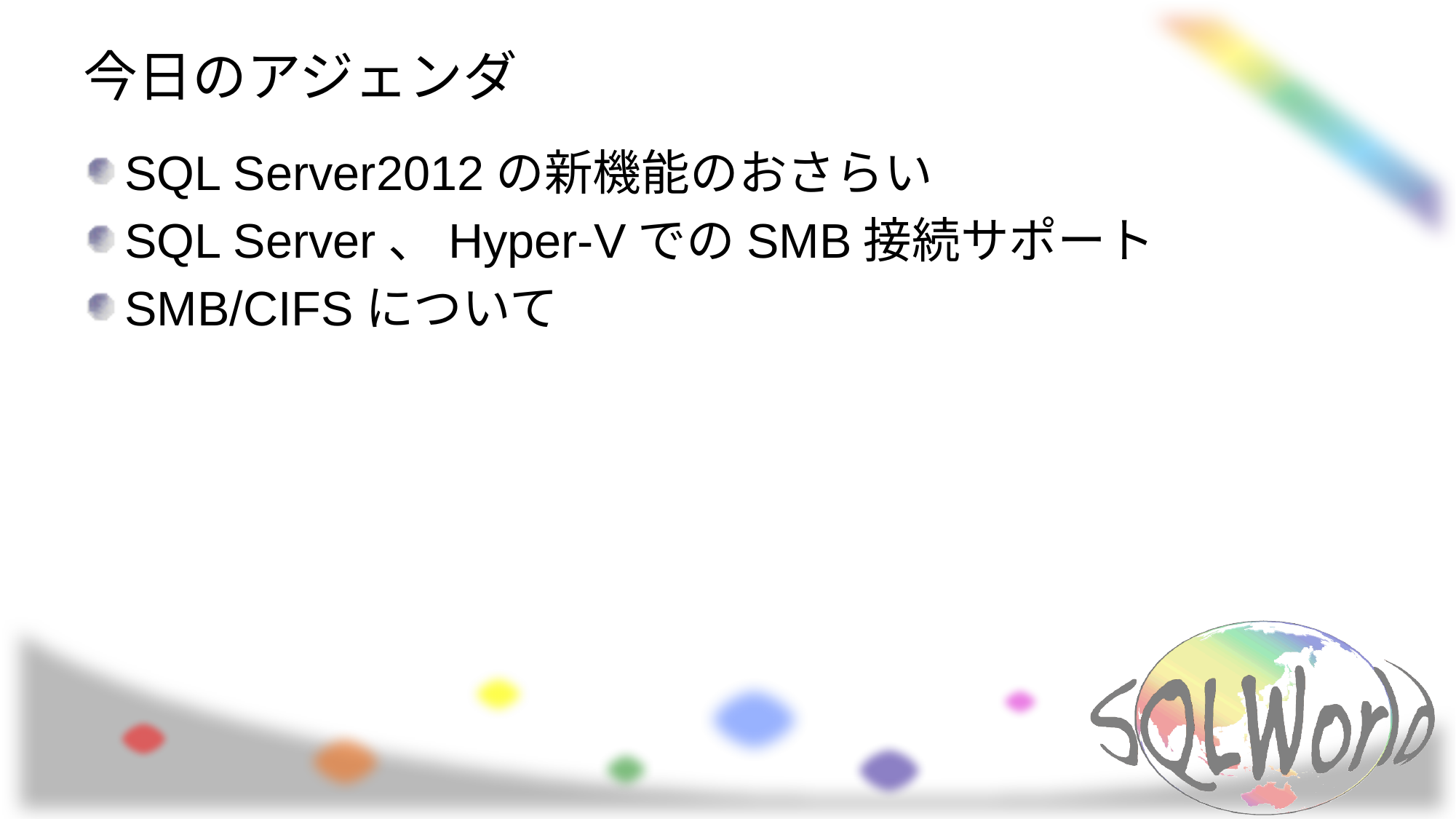

# 今日のアジェンダ
SQL Server2012の新機能のおさらい
SQL Server、Hyper-VでのSMB接続サポート
SMB/CIFSについて